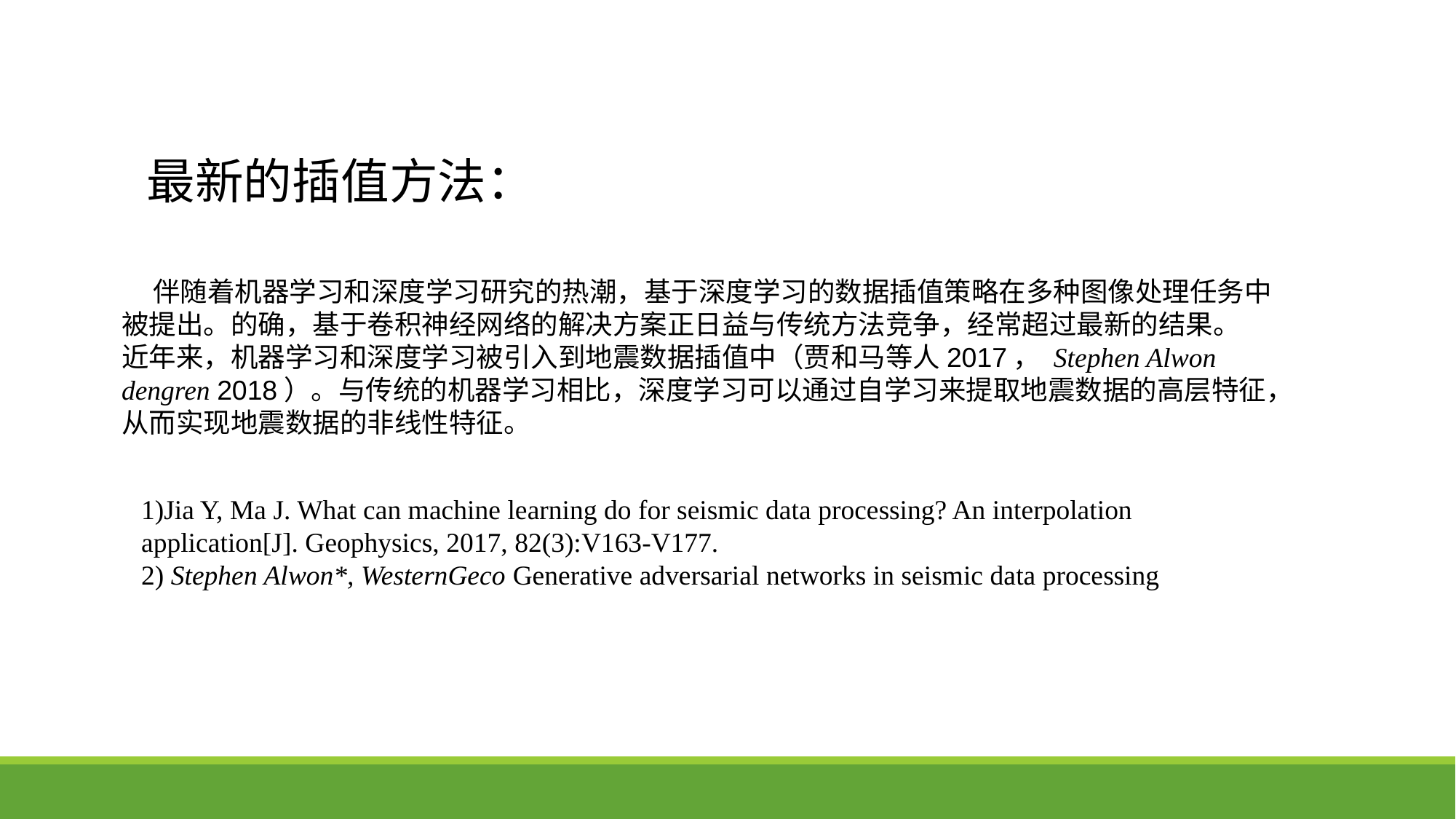

最新的插值方法：

    伴随着机器学习和深度学习研究的热潮，基于深度学习的数据插值策略在多种图像处理任务中被提出。的确，基于卷积神经网络的解决方案正日益与传统方法竞争，经常超过最新的结果。
近年来，机器学习和深度学习被引入到地震数据插值中（贾和马等人2017， Stephen Alwon dengren 2018）。与传统的机器学习相比，深度学习可以通过自学习来提取地震数据的高层特征，从而实现地震数据的非线性特征。
1)Jia Y, Ma J. What can machine learning do for seismic data processing? An interpolation application[J]. Geophysics, 2017, 82(3):V163-V177.
2) Stephen Alwon*, WesternGeco Generative adversarial networks in seismic data processing